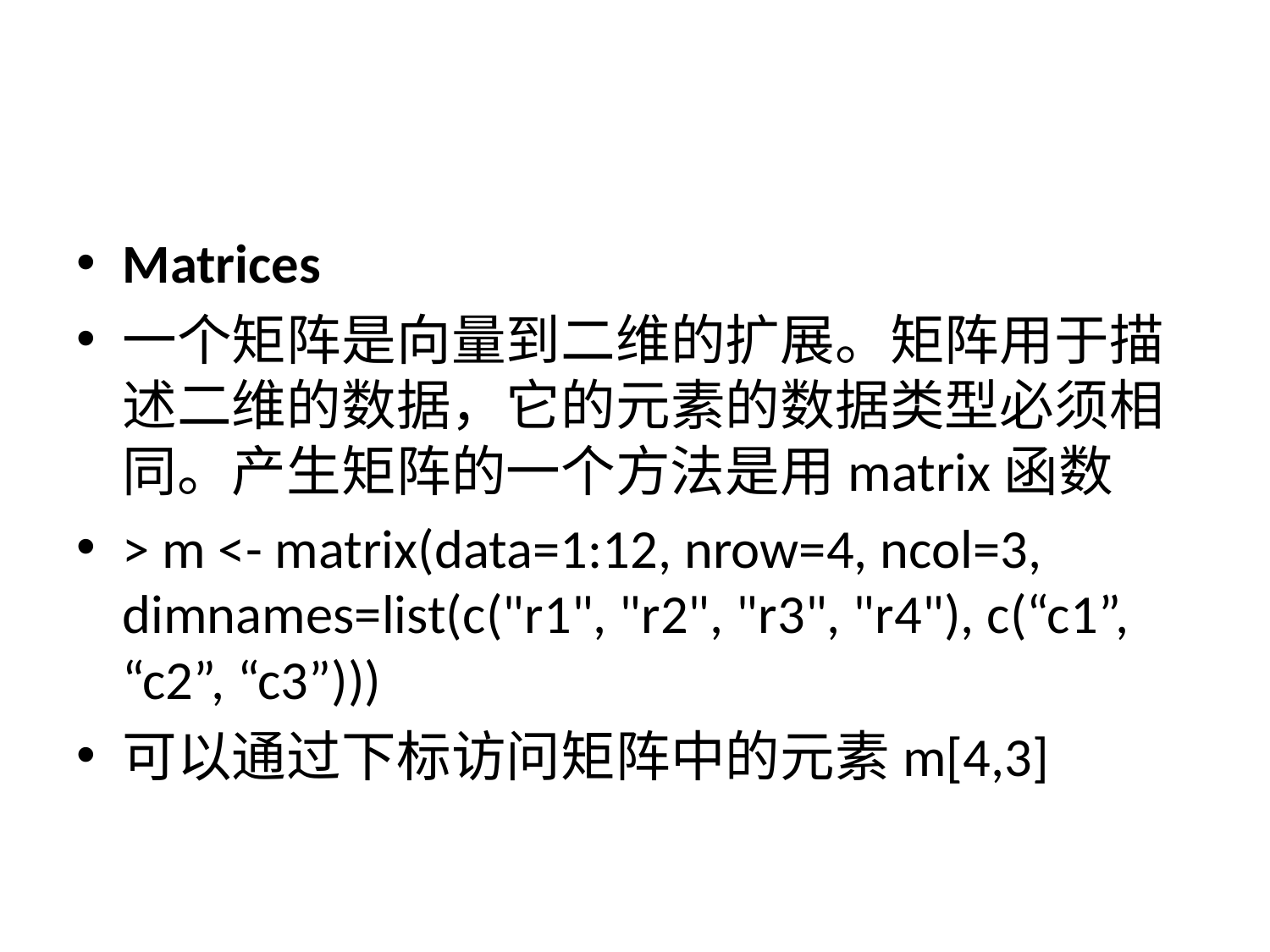

#
Matrices
一个矩阵是向量到二维的扩展。矩阵用于描述二维的数据，它的元素的数据类型必须相同。产生矩阵的一个方法是用matrix函数
> m <- matrix(data=1:12, nrow=4, ncol=3, dimnames=list(c("r1", "r2", "r3", "r4"), c(“c1”, “c2”, “c3”)))
可以通过下标访问矩阵中的元素m[4,3]